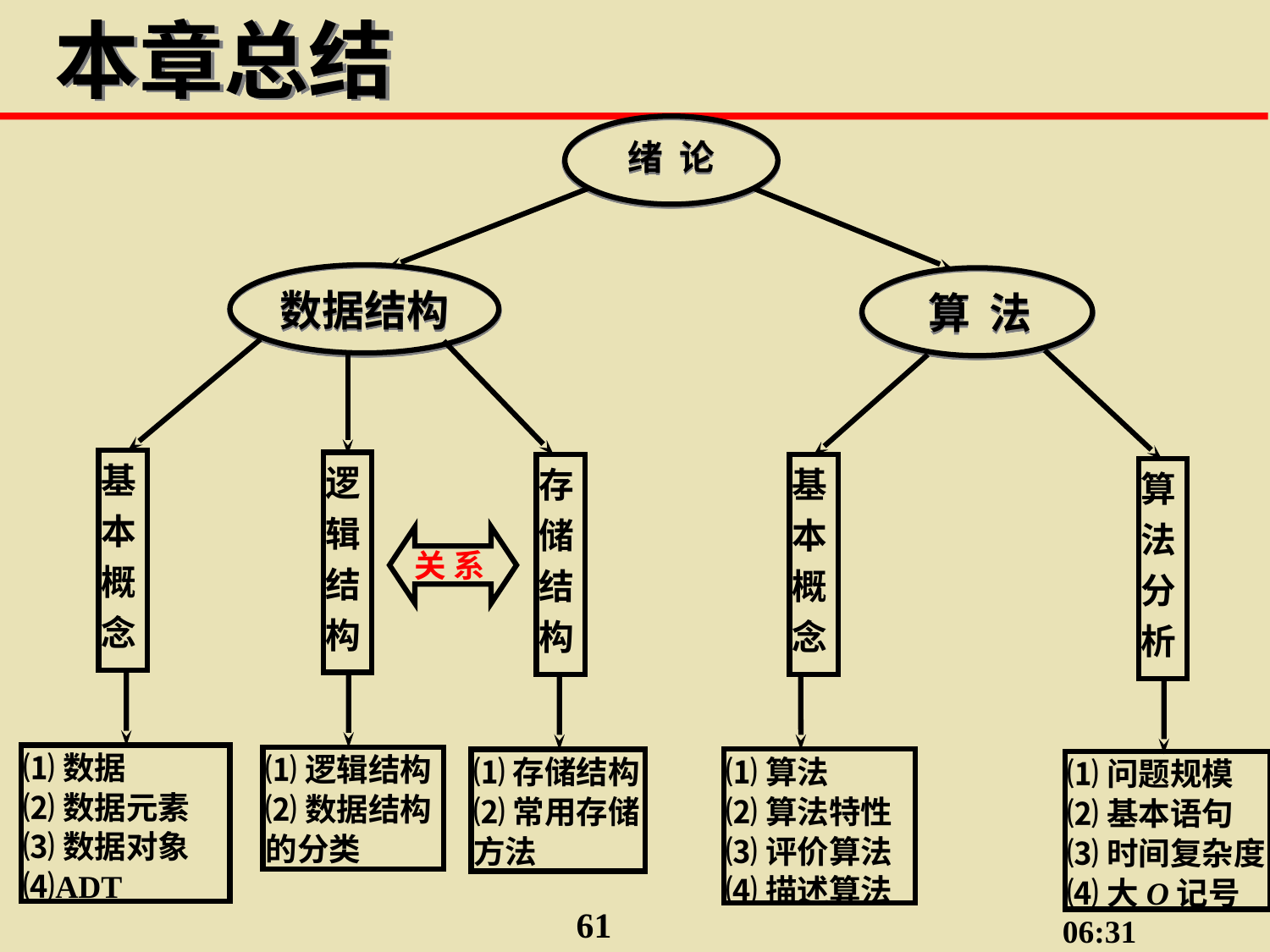

本章总结
绪  论

数据结构
算  法

基本概念
逻辑结构
存储结构
基本概念
算法分析
关 系

⑴数据
⑵数据元素
⑶数据对象
⑷ADT
⑴逻辑结构
⑵数据结构
的分类
⑴存储结构
⑵常用存储
方法
⑴算法
⑵算法特性
⑶评价算法
⑷描述算法
⑴问题规模
⑵基本语句
⑶时间复杂度
⑷大O记号